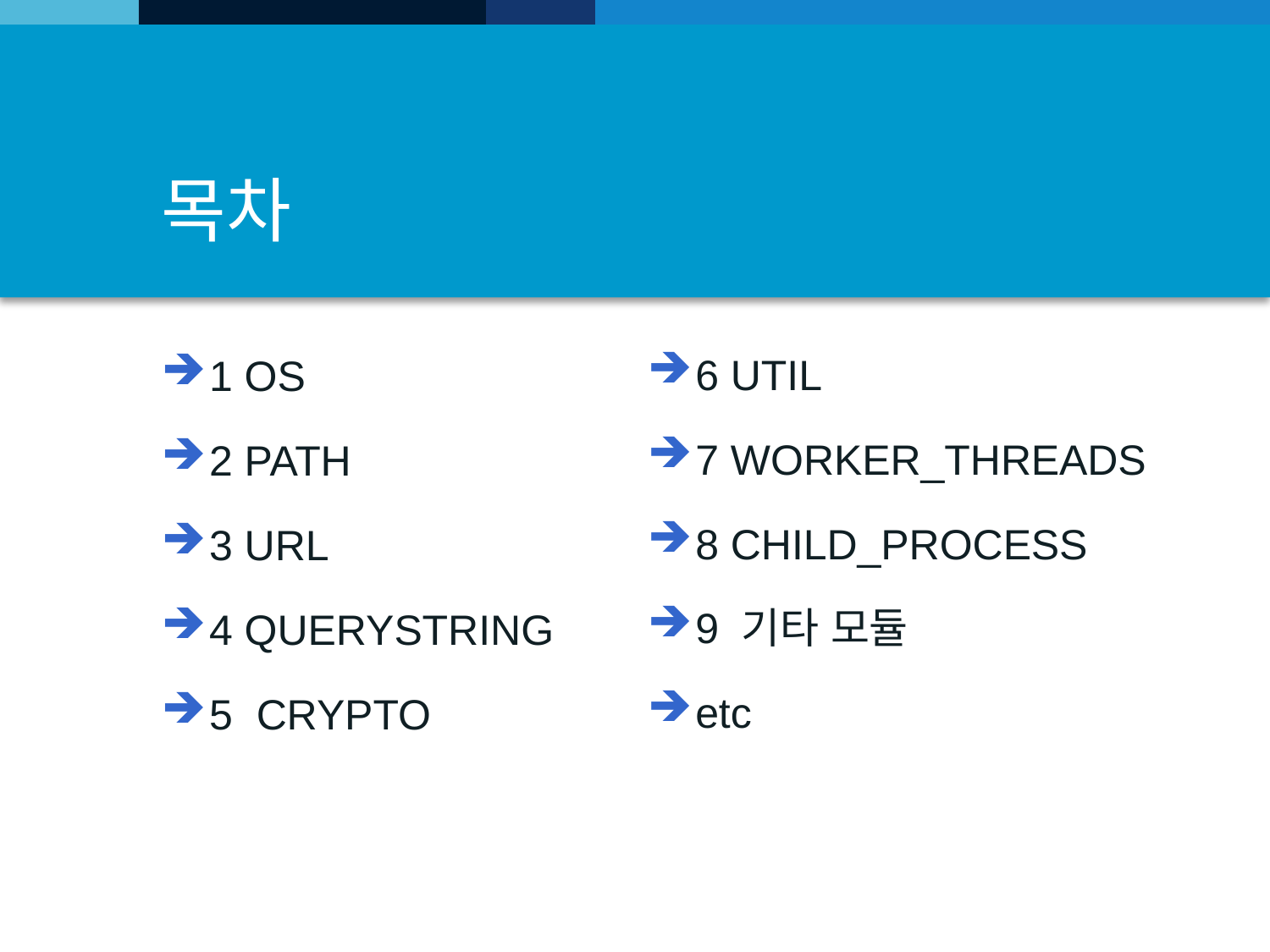

# 목차
6 UTIL
7 WORKER_THREADS
8 CHILD_PROCESS
9 기타 모듈
etc

1 OS
2 PATH
3 URL
4 QUERYSTRING
5  CRYPTO